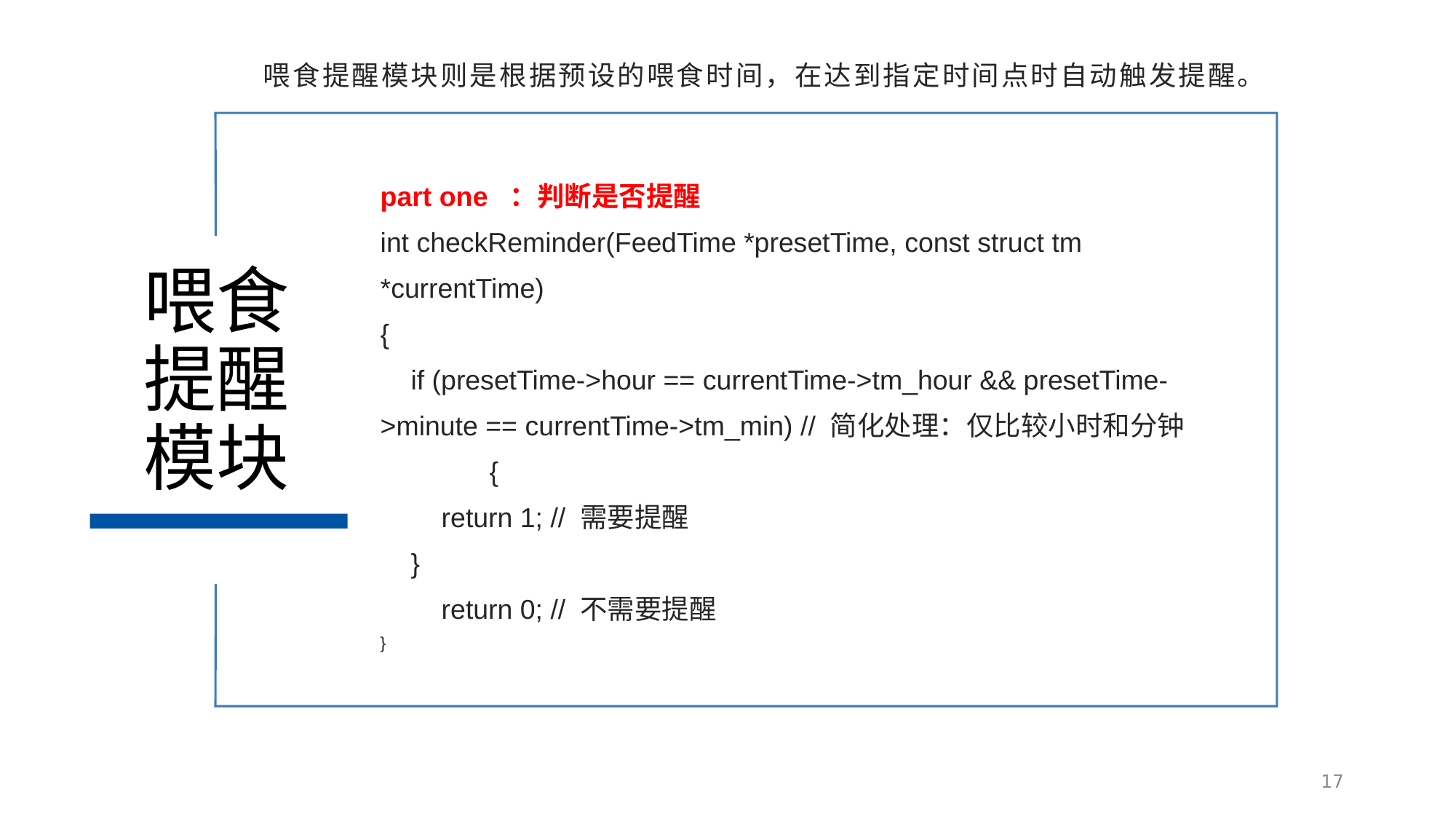

喂食提醒模块则是根据预设的喂食时间，在达到指定时间点时自动触发提醒。

part one  ：判断是否提醒
int checkReminder(FeedTime *presetTime, const struct tm *currentTime)
{
    if (presetTime->hour == currentTime->tm_hour && presetTime->minute == currentTime->tm_min) // 简化处理：仅比较小时和分钟
	{
        return 1; // 需要提醒
    }
        return 0; // 不需要提醒
}
# 喂食 提醒 模块

17